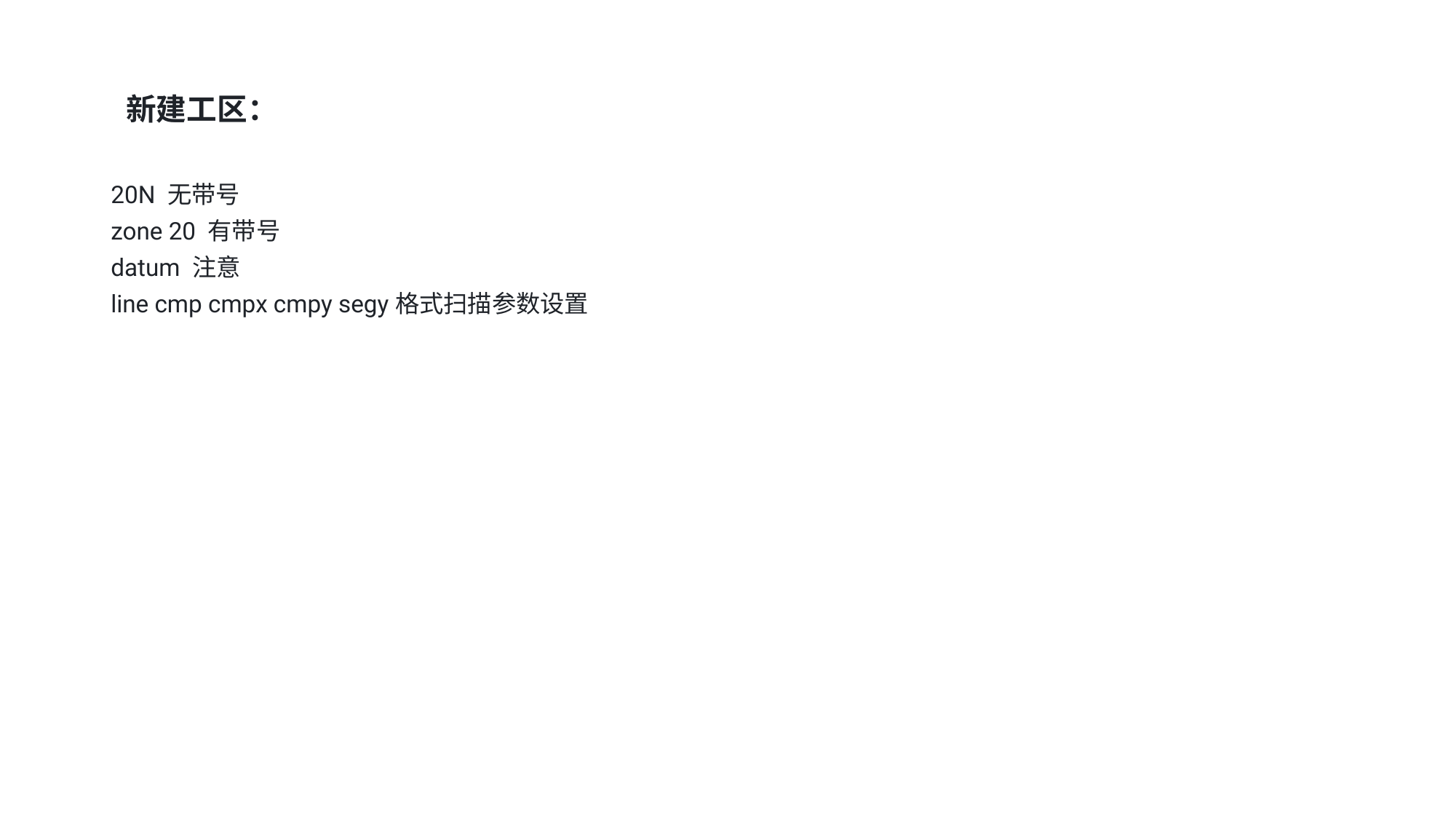

新建工区：
20N 无带号
zone 20 有带号
datum 注意
line cmp cmpx cmpy segy格式扫描参数设置